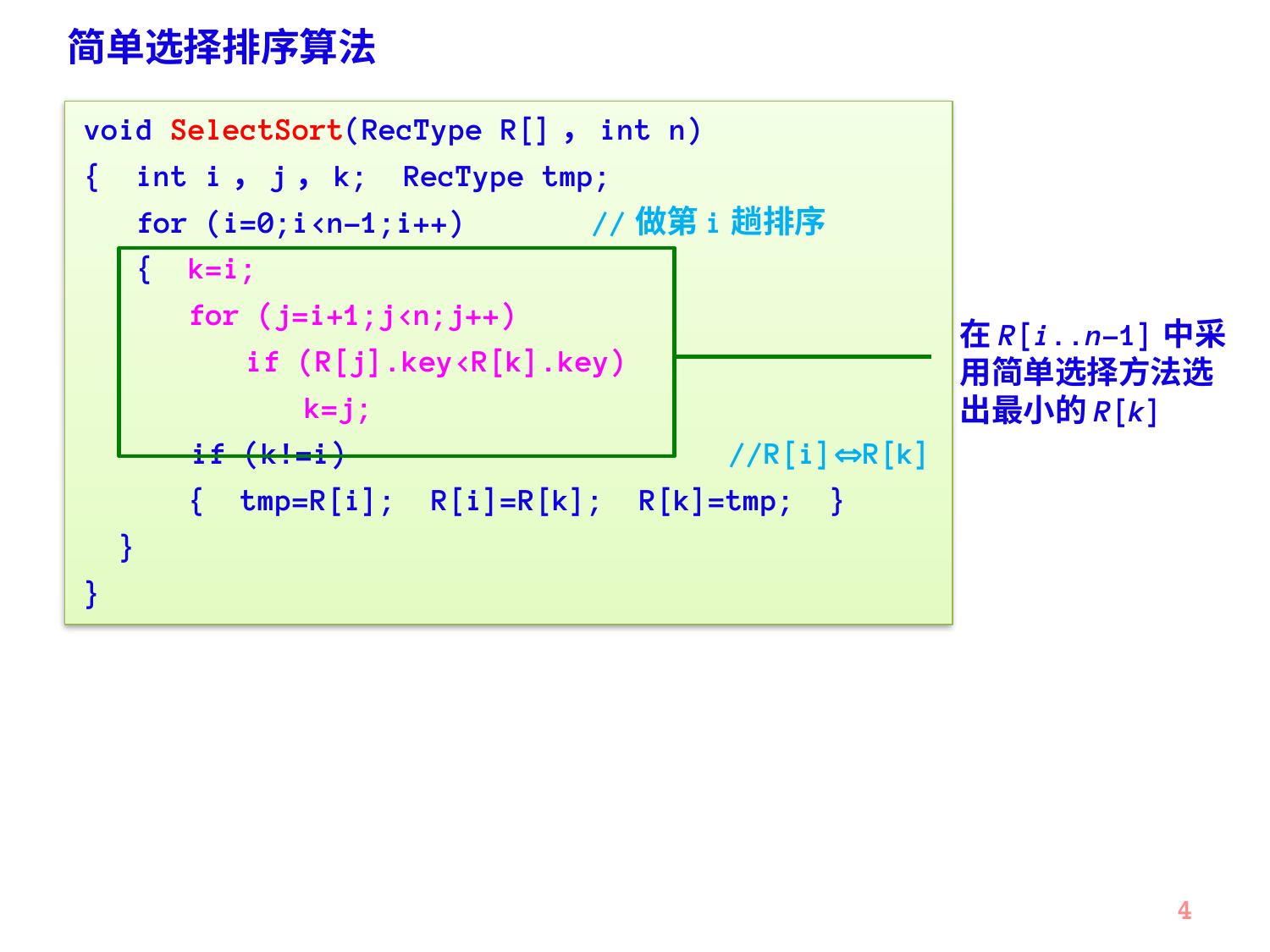

简单选择排序算法
void SelectSort(RecType R[]，int n)
{  int i，j，k;  RecType tmp;
   for (i=0;i<n-1;i++)   　	//做第i趟排序
   {  k=i;
      for (j=i+1;j<n;j++)
	  if (R[j].key<R[k].key)
	  　　k=j;
      if (k!=i)          　		//R[i]⇔R[k]
      {  tmp=R[i];  R[i]=R[k];  R[k]=tmp;  }
  }
}

在R[i..n-1]中采用简单选择方法选出最小的R[k]
4